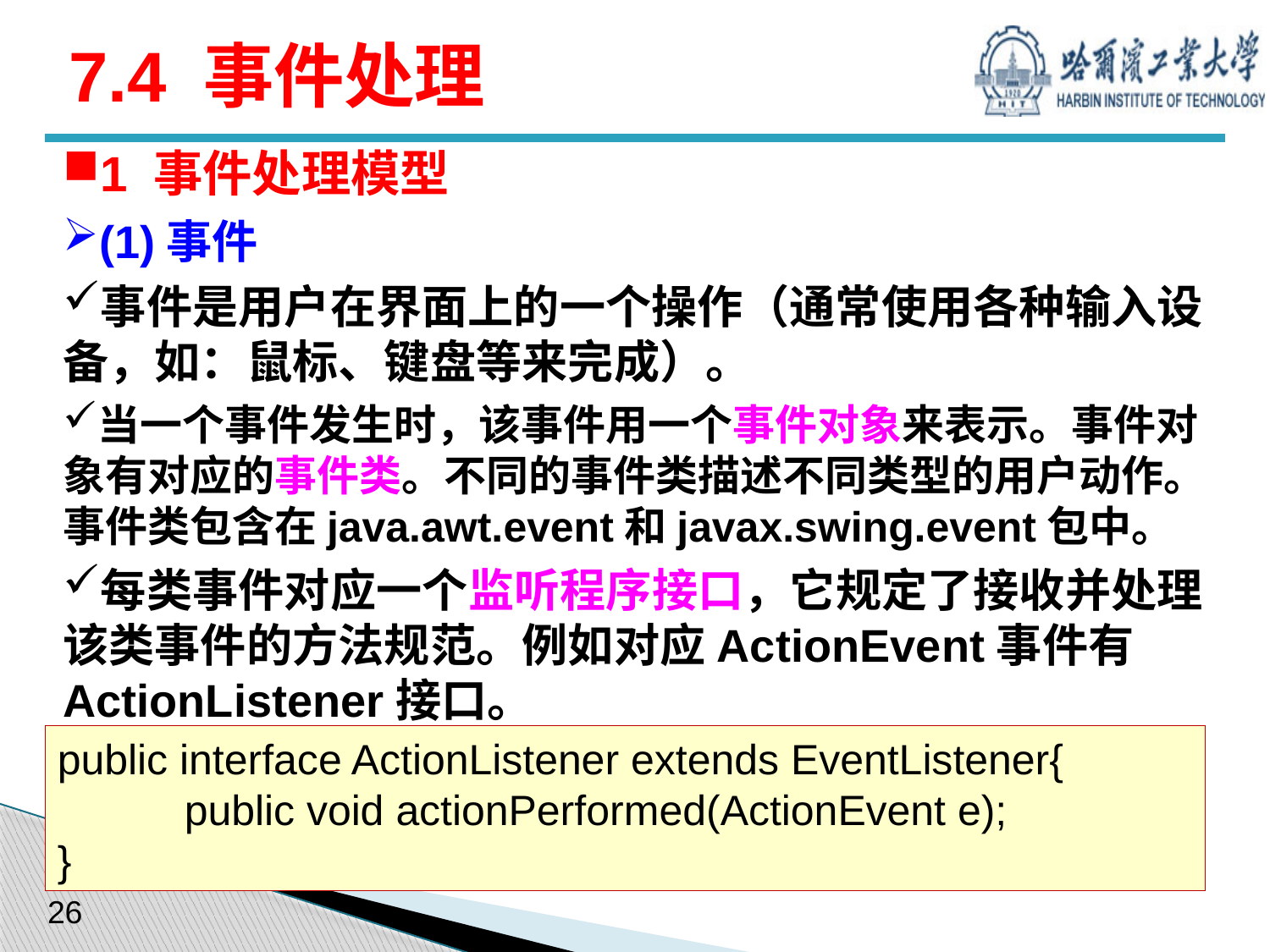

# 7.4 事件处理
1 事件处理模型
(1)事件
事件是用户在界面上的一个操作（通常使用各种输入设备，如：鼠标、键盘等来完成）。
当一个事件发生时，该事件用一个事件对象来表示。事件对象有对应的事件类。不同的事件类描述不同类型的用户动作。事件类包含在java.awt.event和javax.swing.event包中。
每类事件对应一个监听程序接口，它规定了接收并处理该类事件的方法规范。例如对应ActionEvent事件有ActionListener接口。
public interface ActionListener extends EventListener{
	public void actionPerformed(ActionEvent e);
}